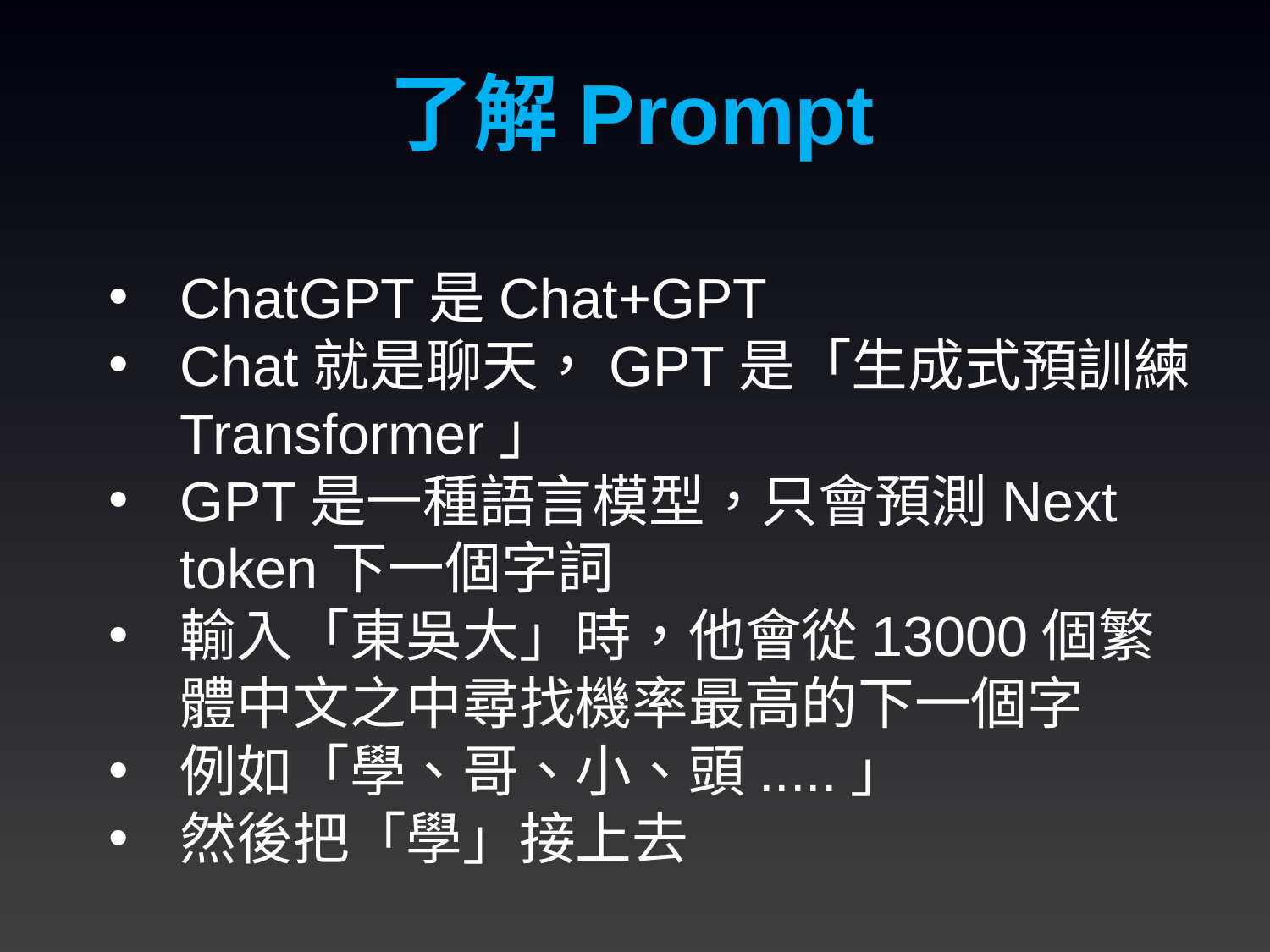

了解Prompt
ChatGPT是Chat+GPT
Chat就是聊天，GPT是「生成式預訓練Transformer」
GPT是一種語言模型，只會預測Next token下一個字詞
輸入「東吳大」時，他會從13000個繁體中文之中尋找機率最高的下一個字
例如「學、哥、小、頭.....」
然後把「學」接上去